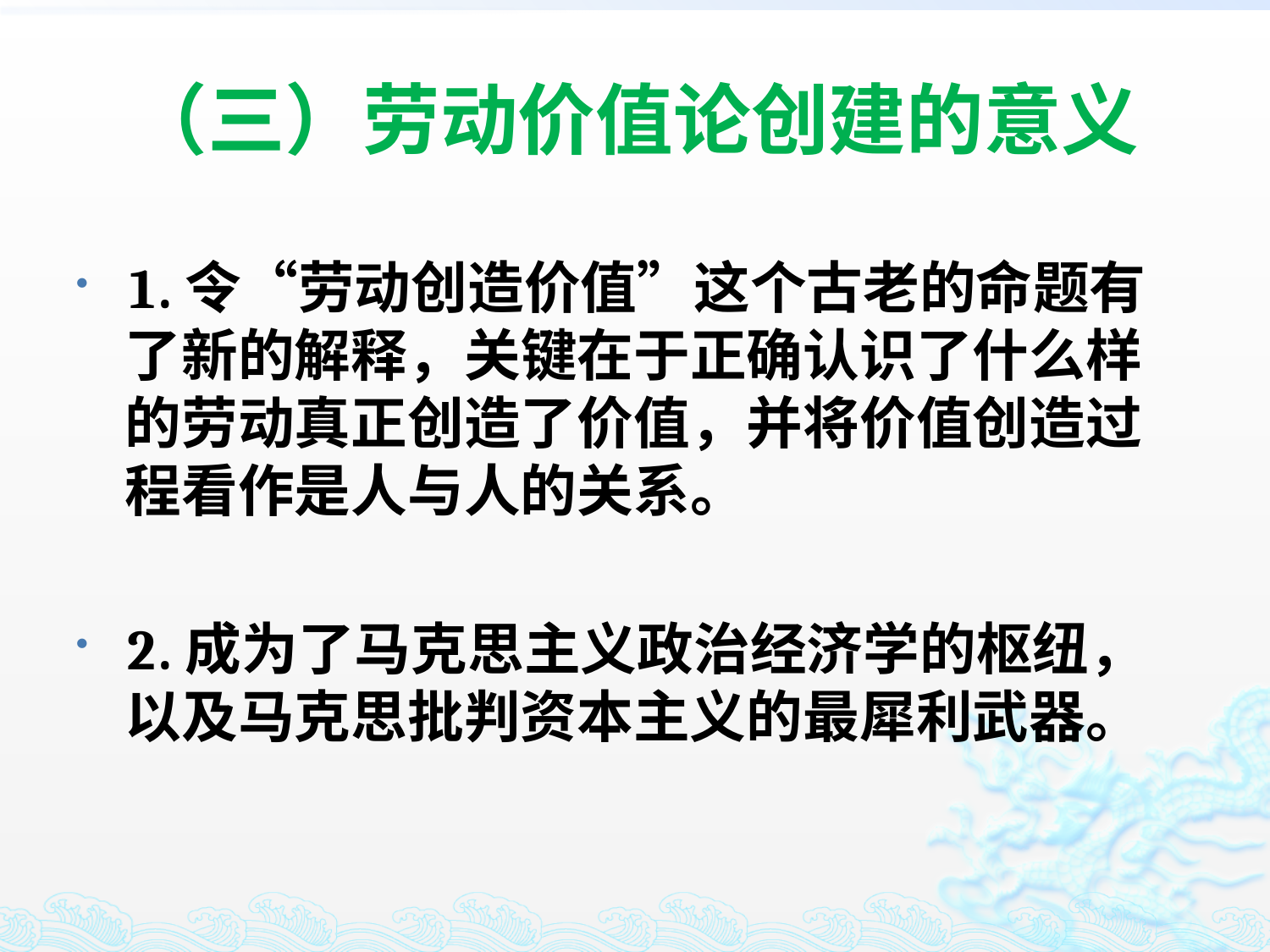

# （三）劳动价值论创建的意义
1.令“劳动创造价值”这个古老的命题有了新的解释，关键在于正确认识了什么样的劳动真正创造了价值，并将价值创造过程看作是人与人的关系。

2.成为了马克思主义政治经济学的枢纽，以及马克思批判资本主义的最犀利武器。